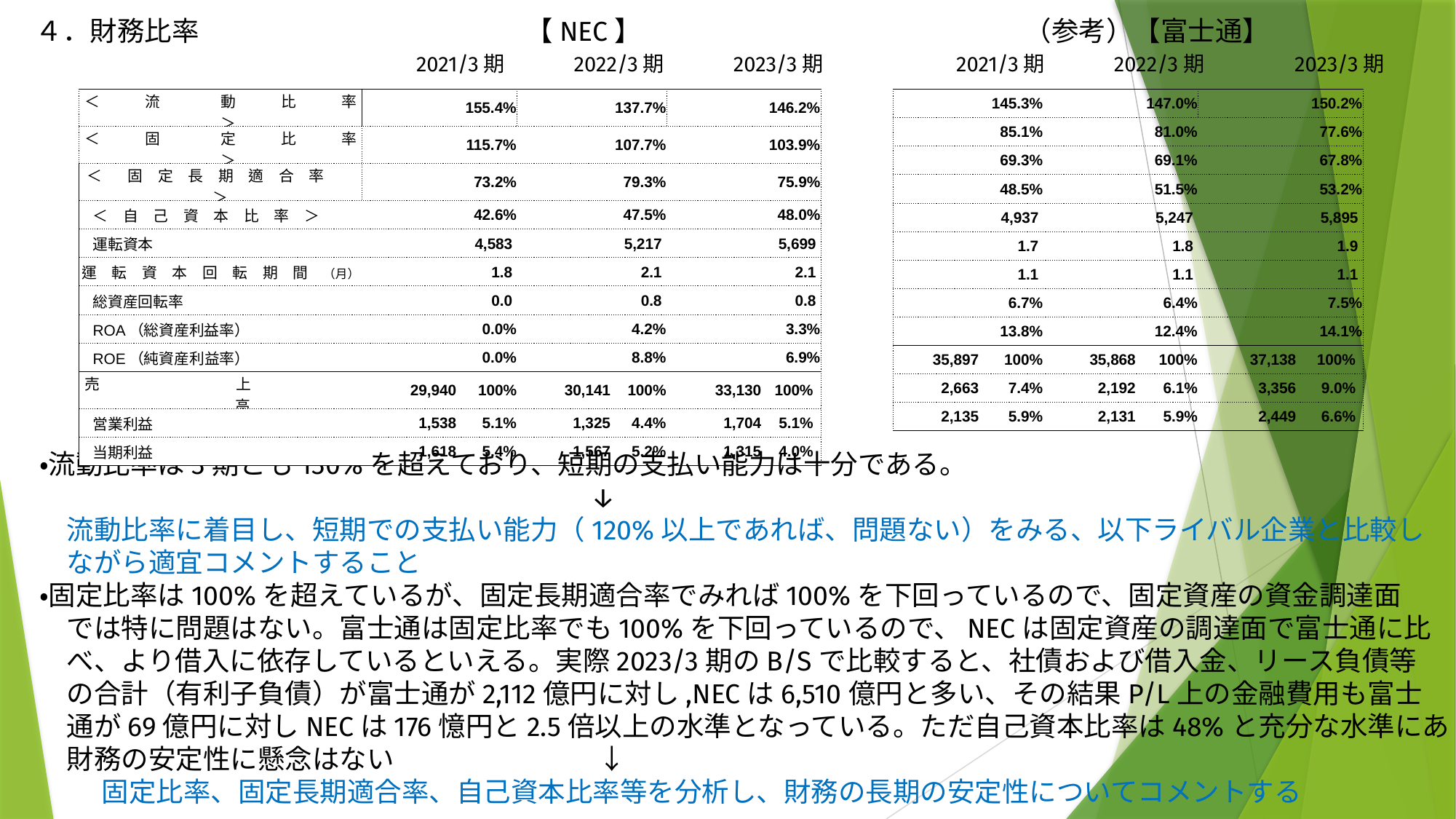

４．財務比率
【NEC】
（参考）【富士通】
2021/3期　　　2022/3期　　　2023/3期　　　　　　2021/3期　　　2022/3期　　　　2023/3期
| ＜　　　流　　　　動　　　比　　　率　＞ | 155.4% |  | 137.7% |  | 146.2% |  |  |
| --- | --- | --- | --- | --- | --- | --- | --- |
| ＜　　　固　　　　定　　　比　　　率　＞ | 115.7% |  | 107.7% |  | 103.9% |  |  |
| ＜ 　固　定　長　期　適　合　率　　＞ | 73.2% |  | 79.3% |  | 75.9% |  |  |
| ＜　自　己　資　本　比　率　＞ | 42.6% |  | 47.5% |  | 48.0% |  |  |
| 運転資本 | 4,583 |  | 5,217 |  | 5,699 |  |  |
| 運　転　資　本　回　転　期　間　（月） | 1.8 |  | 2.1 |  | 2.1 |  |  |
| 総資産回転率 | 0.0 |  | 0.8 |  | 0.8 |  |  |
| ROA（総資産利益率） | 0.0% |  | 4.2% |  | 3.3% |  |  |
| ROE（純資産利益率） | 0.0% |  | 8.8% |  | 6.9% |  |  |
| 売　　　　　　　　　上　　　　　　　　　　高 | 29,940 | 100% | 30,141 | 100% | 33,130 | 100% |  |
| 営業利益 | 1,538 | 5.1% | 1,325 | 4.4% | 1,704 | 5.1% |  |
| 当期利益 | 1,618 | 5.4% | 1,567 | 5.2% | 1,315 | 4.0% |  |
| 145.3% |  | 147.0% |  | 150.2% |  |  |
| --- | --- | --- | --- | --- | --- | --- |
| 85.1% |  | 81.0% |  | 77.6% |  |  |
| 69.3% |  | 69.1% |  | 67.8% |  |  |
| 48.5% |  | 51.5% |  | 53.2% |  |  |
| 4,937 |  | 5,247 |  | 5,895 |  |  |
| 1.7 |  | 1.8 |  | 1.9 |  |  |
| 1.1 |  | 1.1 |  | 1.1 |  |  |
| 6.7% |  | 6.4% |  | 7.5% |  |  |
| 13.8% |  | 12.4% |  | 14.1% |  |  |
| 35,897 | 100% | 35,868 | 100% | 37,138 | 100% |  |
| 2,663 | 7.4% | 2,192 | 6.1% | 3,356 | 9.0% |  |
| 2,135 | 5.9% | 2,131 | 5.9% | 2,449 | 6.6% |  |
・流動比率は3期とも130%を超えており、短期の支払い能力は十分である。
                                                                            ↓
　流動比率に着目し、短期での支払い能力（120%以上であれば、問題ない）をみる、以下ライバル企業と比較し
　ながら適宜コメントすること
・固定比率は100%を超えているが、固定長期適合率でみれば100%を下回っているので、固定資産の資金調達面
　では特に問題はない。富士通は固定比率でも100%を下回っているので、NECは固定資産の調達面で富士通に比
　べ、より借入に依存しているといえる。実際2023/3期のB/Sで比較すると、社債および借入金、リース負債等
　の合計（有利子負債）が富士通が2,112億円に対し,NECは6,510億円と多い、その結果P/L上の金融費用も富士
　通が69億円に対しNECは176憶円と2.5倍以上の水準となっている。ただ自己資本比率は48%と充分な水準にあり、
　財務の安定性に懸念はない                                 ↓
         固定比率、固定長期適合率、自己資本比率等を分析し、財務の長期の安定性についてコメントする